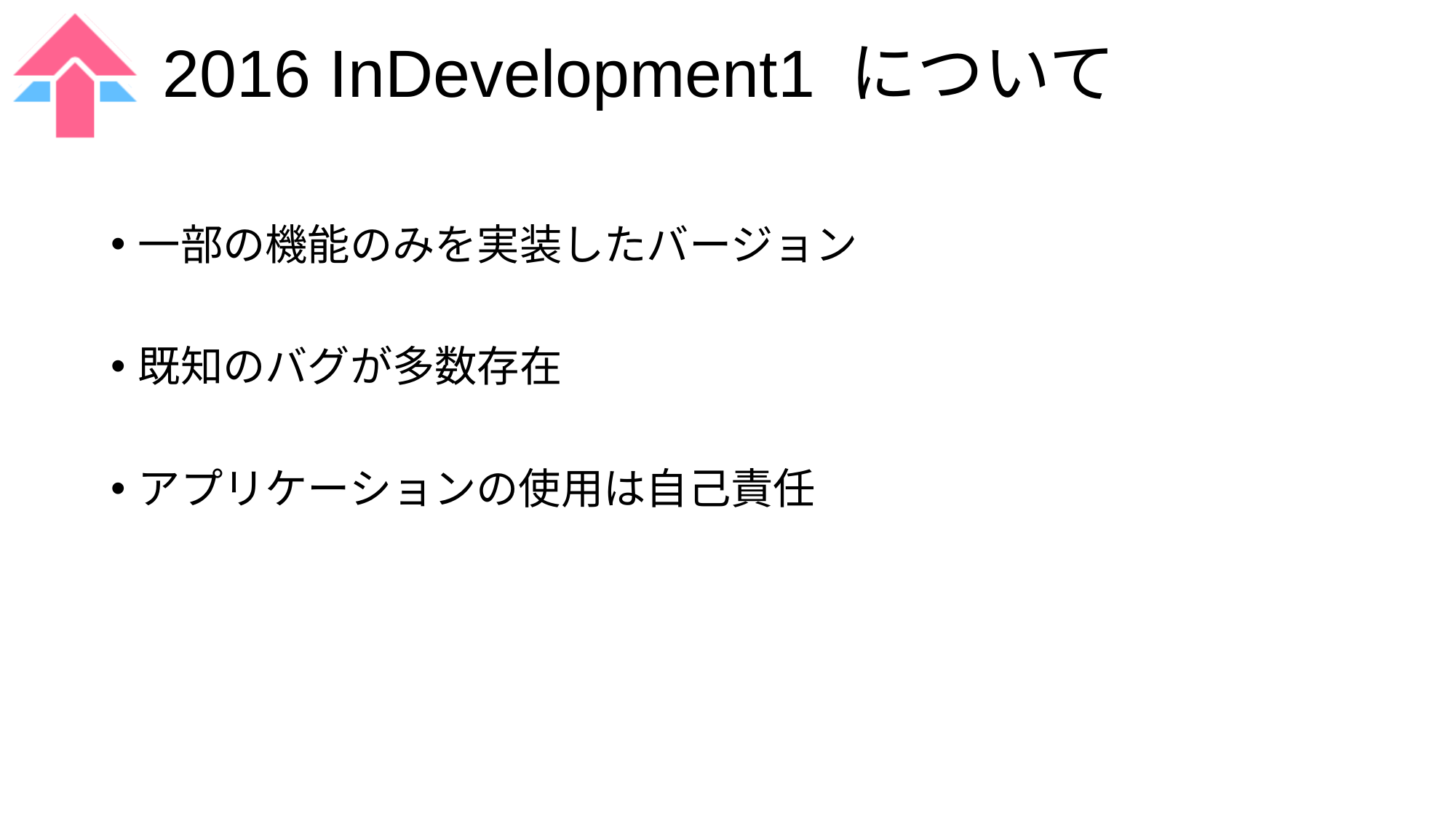

# 2016 InDevelopment1 について
一部の機能のみを実装したバージョン

既知のバグが多数存在

アプリケーションの使用は自己責任